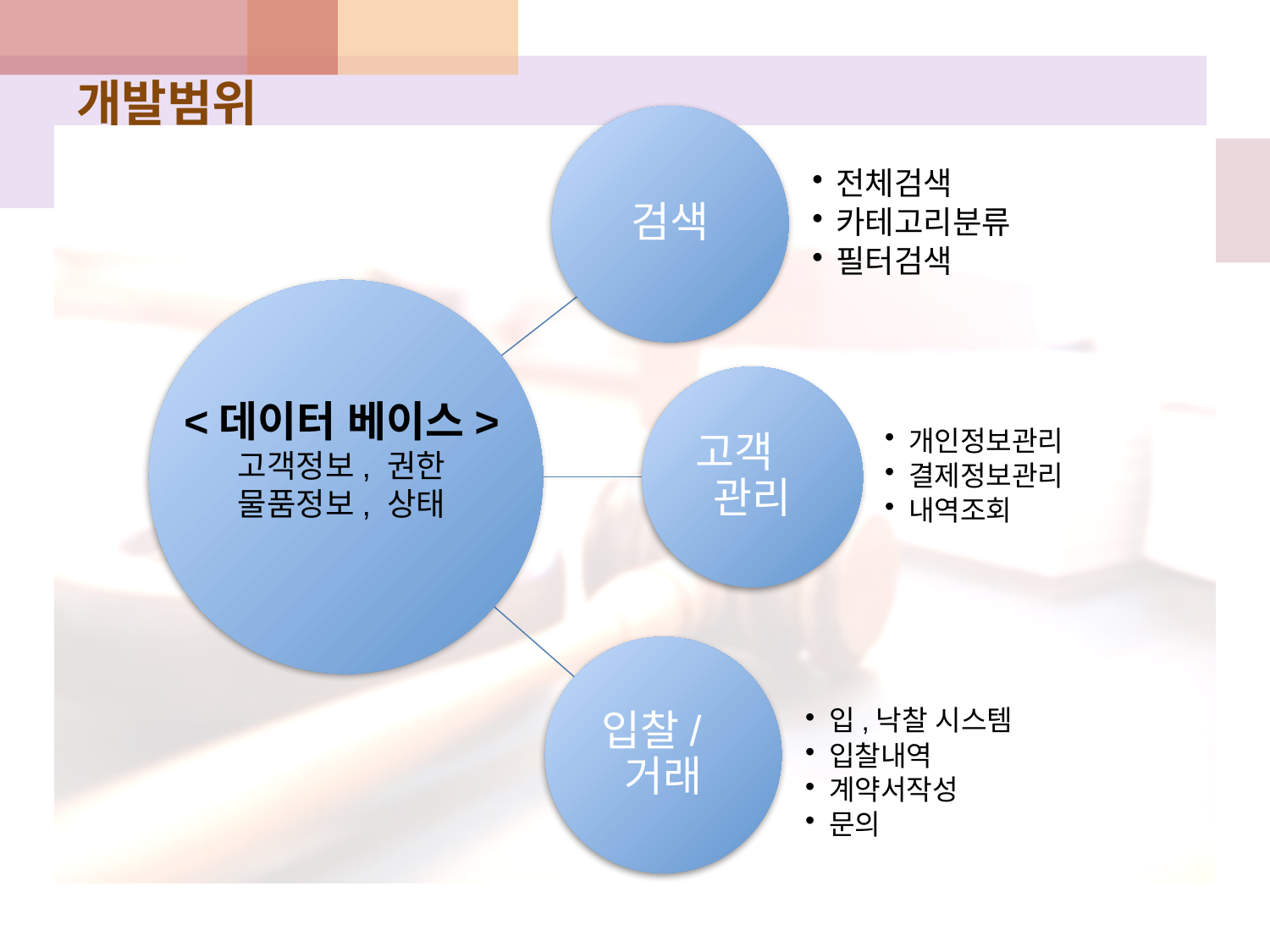

개발범위
검색
전체검색
카테고리분류
필터검색
고객    관리
개인정보관리
결제정보관리
내역조회
입찰/   거래

입,낙찰 시스템
입찰내역
계약서작성
문의

<데이터 베이스>
고객정보, 권한
물품정보, 상태